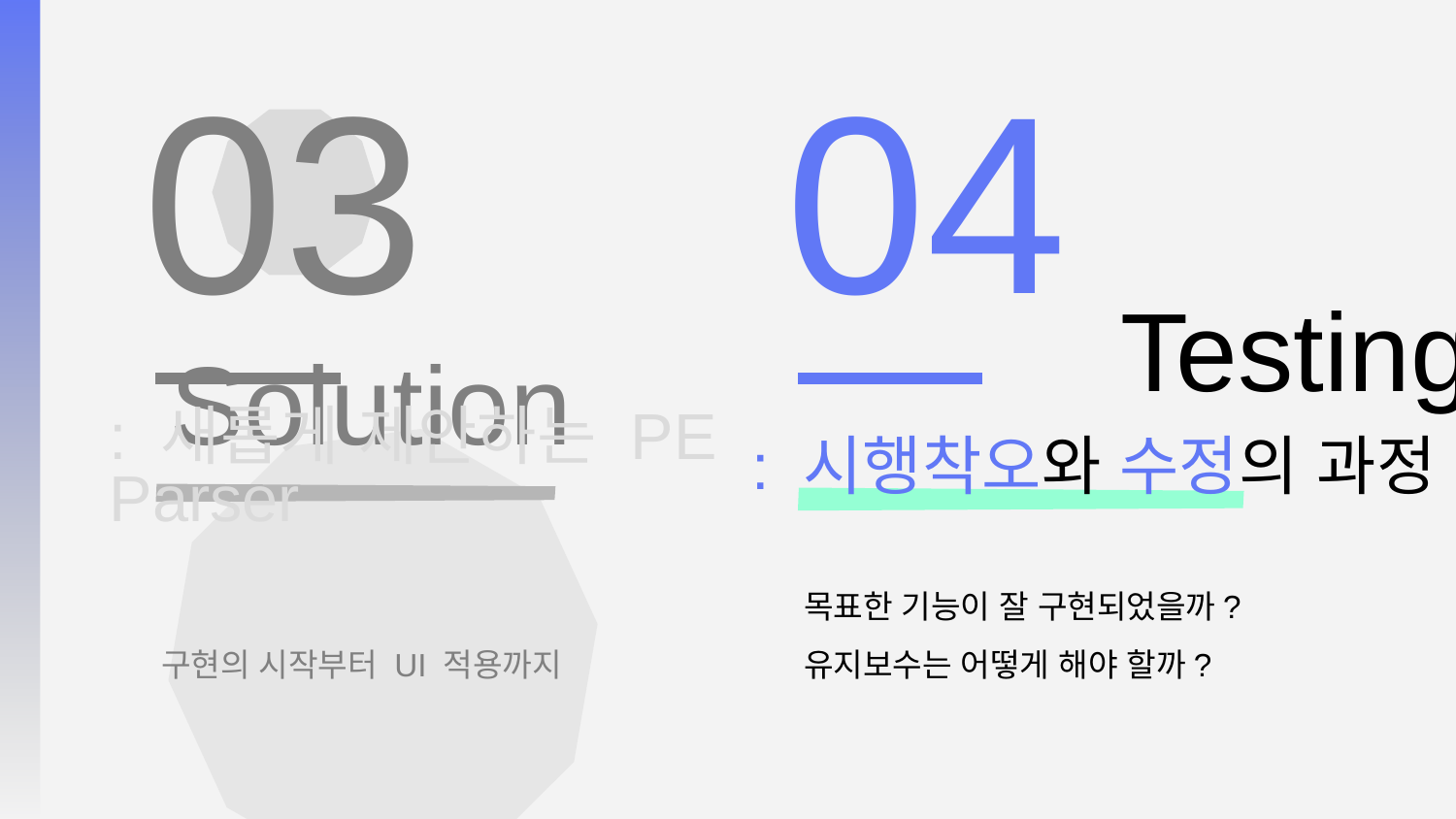

03
04

# Solution
          Testing
: 새롭게 제안하는 PE Parser
: 시행착오와 수정의 과정

구현의 시작부터 UI 적용까지
목표한 기능이 잘 구현되었을까?
유지보수는 어떻게 해야 할까?